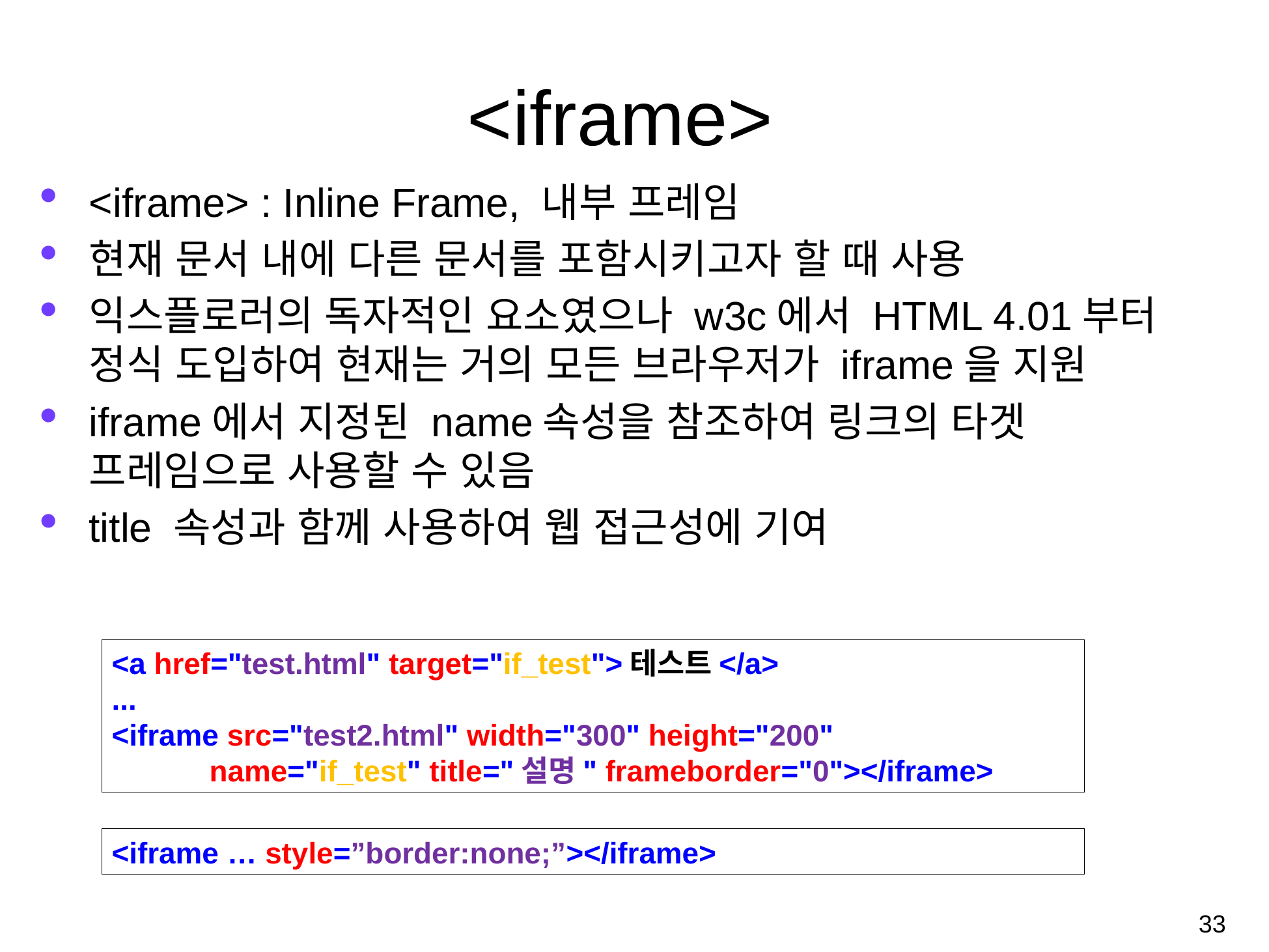

# <iframe>
<iframe> : Inline Frame, 내부 프레임
현재 문서 내에 다른 문서를 포함시키고자 할 때 사용
익스플로러의 독자적인 요소였으나 w3c에서 HTML 4.01부터 정식 도입하여 현재는 거의 모든 브라우저가 iframe을 지원
iframe에서 지정된 name속성을 참조하여 링크의 타겟 프레임으로 사용할 수 있음
title 속성과 함께 사용하여 웹 접근성에 기여
<a href="test.html" target="if_test">테스트</a>
...
<iframe src="test2.html" width="300" height="200"
	name="if_test" title="설명" frameborder="0"></iframe>
<iframe … style=”border:none;”></iframe>
33